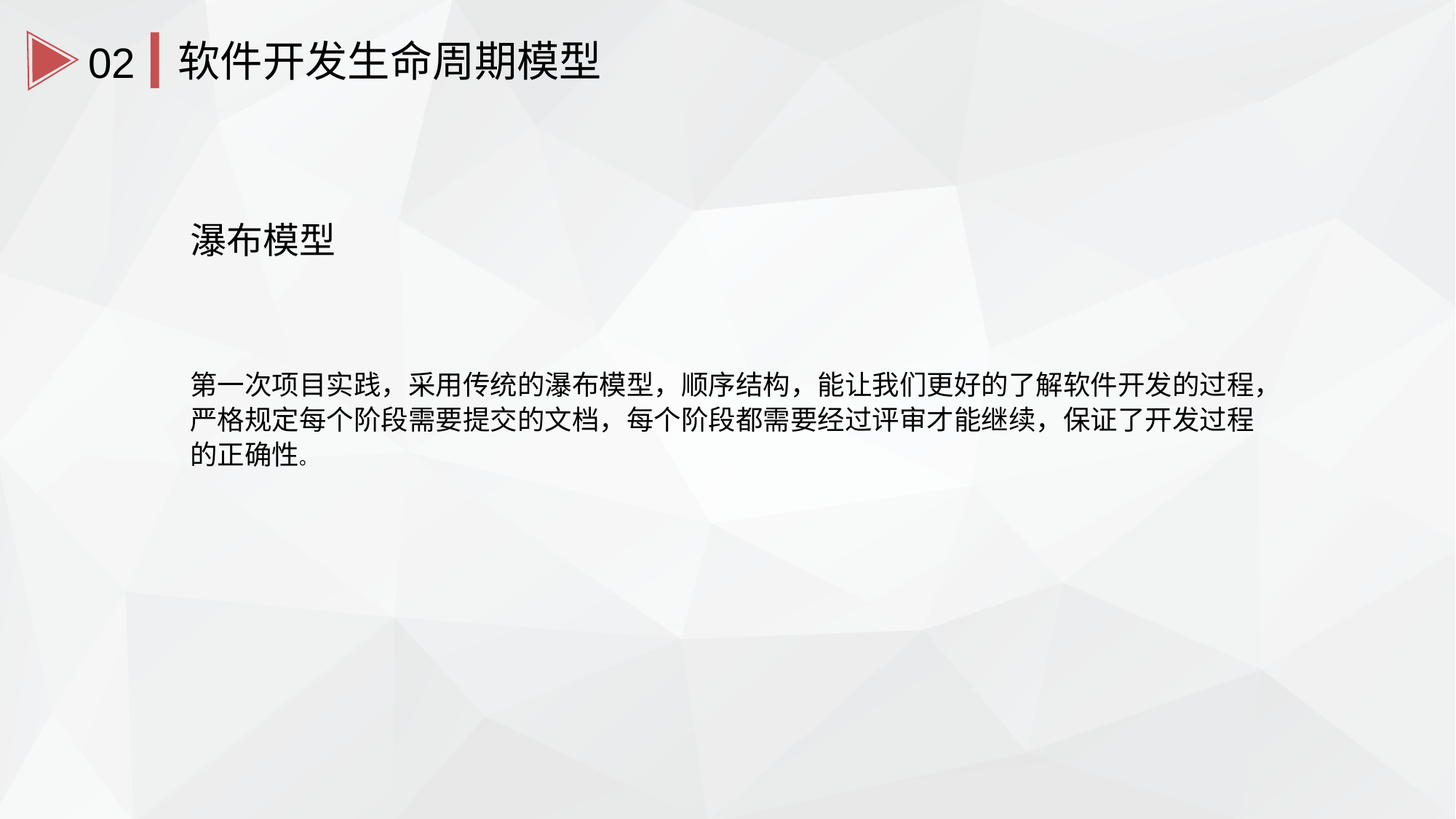

软件开发生命周期模型
02

瀑布模型

第一次项目实践，采用传统的瀑布模型，顺序结构，能让我们更好的了解软件开发的过程，严格规定每个阶段需要提交的文档，每个阶段都需要经过评审才能继续，保证了开发过程的正确性。